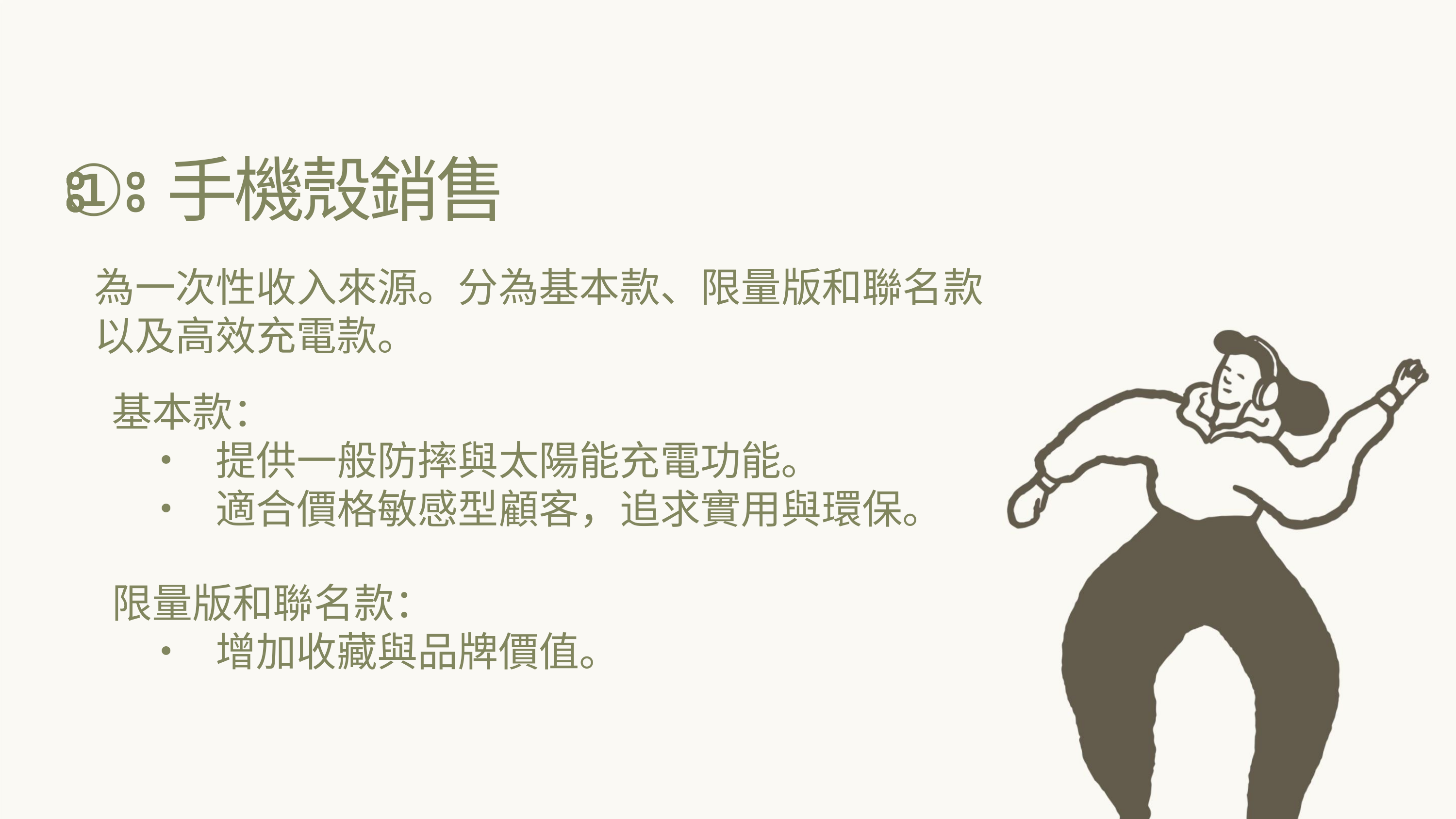

①ꢁ手機殼銷售
為一次性收入來源。分為基本款、限量版和聯名款
以及高效充電款。
基本款：
• 提供一般防摔與太陽能充電功能。
• 適合價格敏感型顧客，追求實用與環保。
限量版和聯名款：
• 增加收藏與品牌價值。